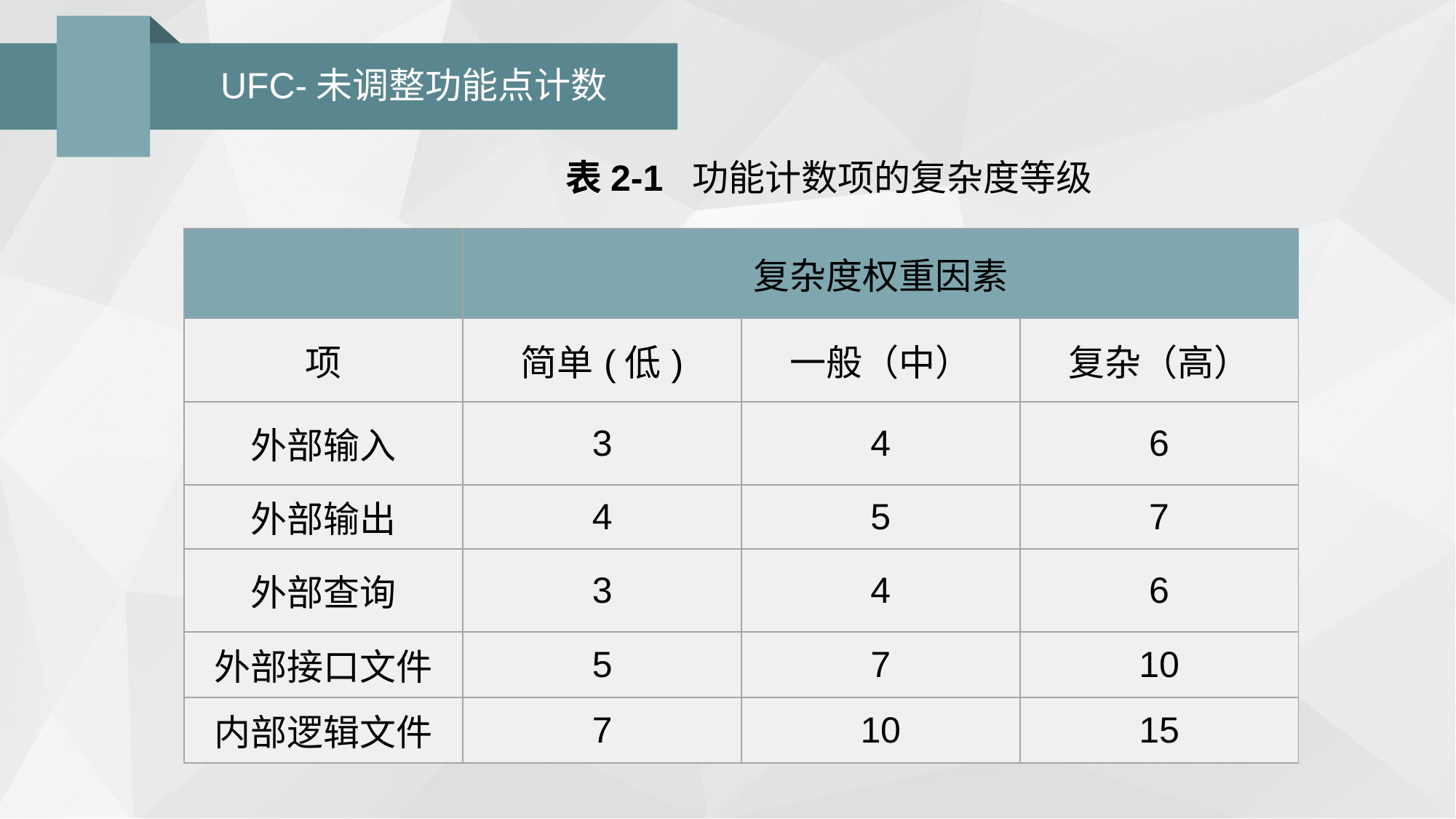

# UFC-未调整功能点计数
表2-1  功能计数项的复杂度等级
|  | 复杂度权重因素 |  |  |
| --- | --- | --- | --- |
| 项 | 简单(低) | 一般（中） | 复杂（高） |
| 外部输入 | 3 | 4 | 6 |
| 外部输出 | 4 | 5 | 7 |
| 外部查询 | 3 | 4 | 6 |
| 外部接口文件 | 5 | 7 | 10 |
| 内部逻辑文件 | 7 | 10 | 15 |